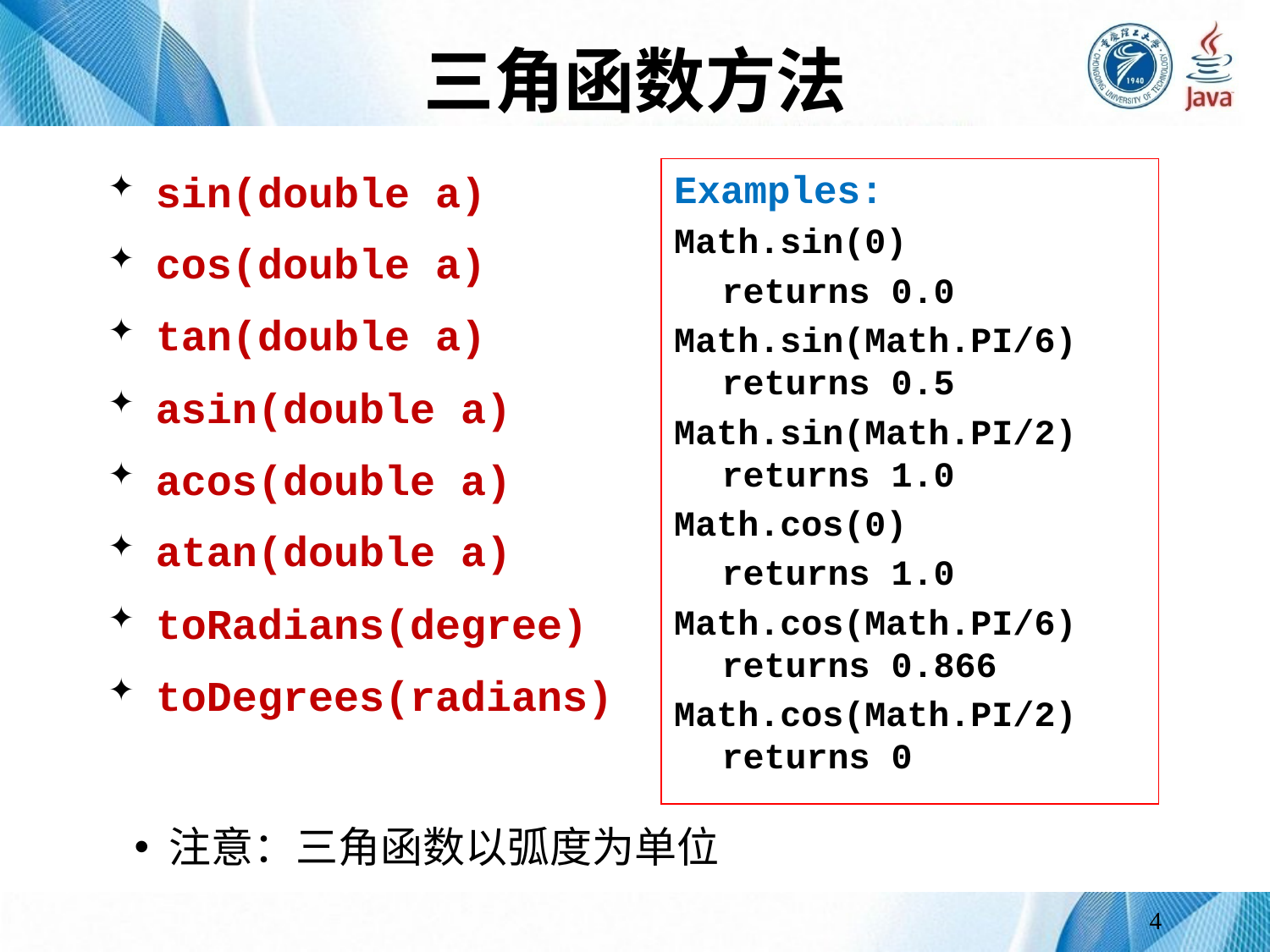

# 三角函数方法
sin(double a)
cos(double a)
tan(double a)
asin(double a)
acos(double a)
atan(double a)
toRadians(degree)
toDegrees(radians)
Examples:
Math.sin(0)
	returns 0.0
Math.sin(Math.PI/6) returns 0.5
Math.sin(Math.PI/2) returns 1.0
Math.cos(0)
	returns 1.0
Math.cos(Math.PI/6) returns 0.866
Math.cos(Math.PI/2) returns 0
 注意：三角函数以弧度为单位
4